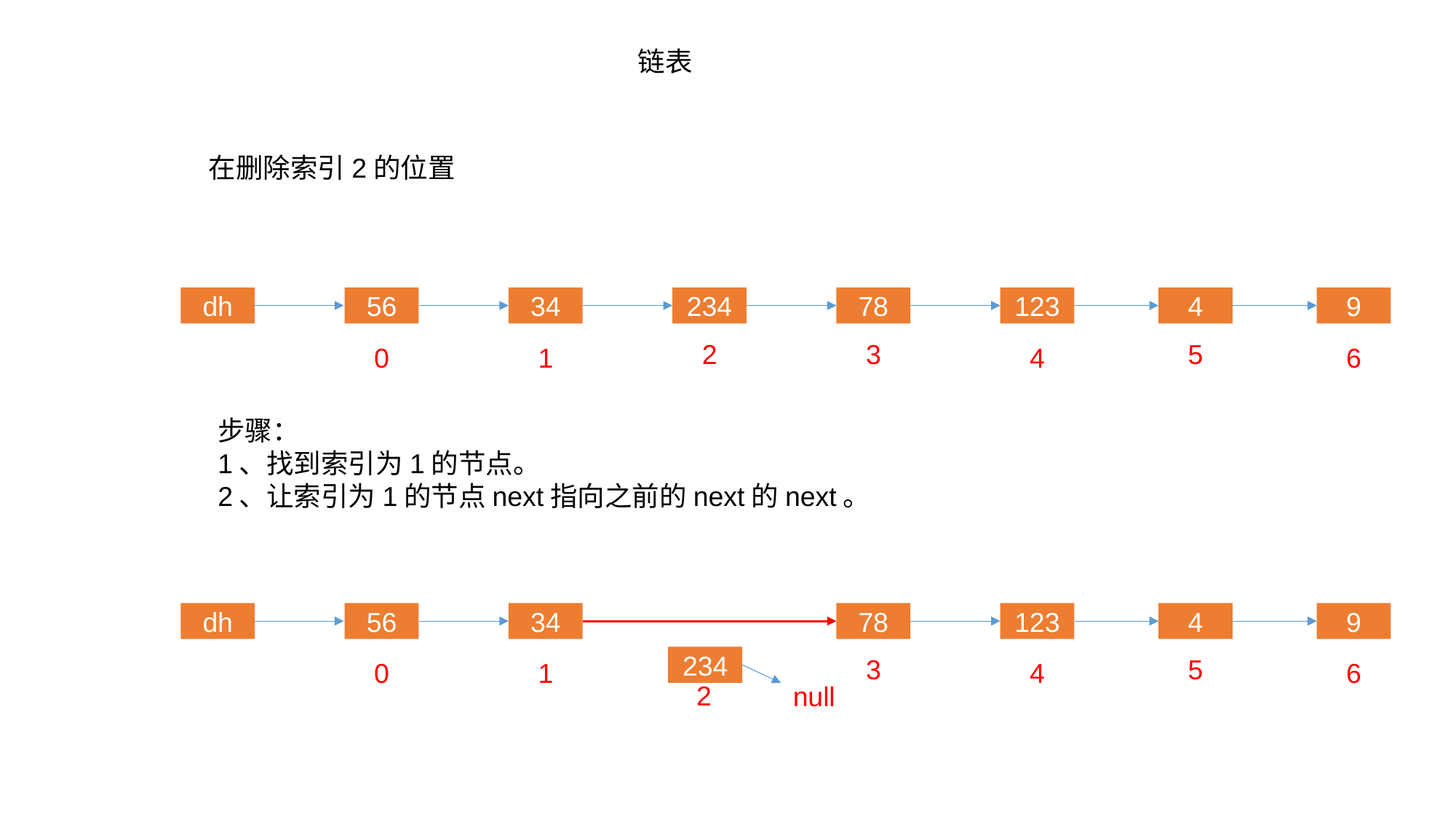

链表
在删除索引2的位置
dh
78
123
4
9
234
34
56
2
3
5
4
6
0
1
步骤：
1、找到索引为1的节点。
2、让索引为1的节点next指向之前的next的next。
dh
78
123
4
9
34
56
234
3
5
4
6
0
1
2
null